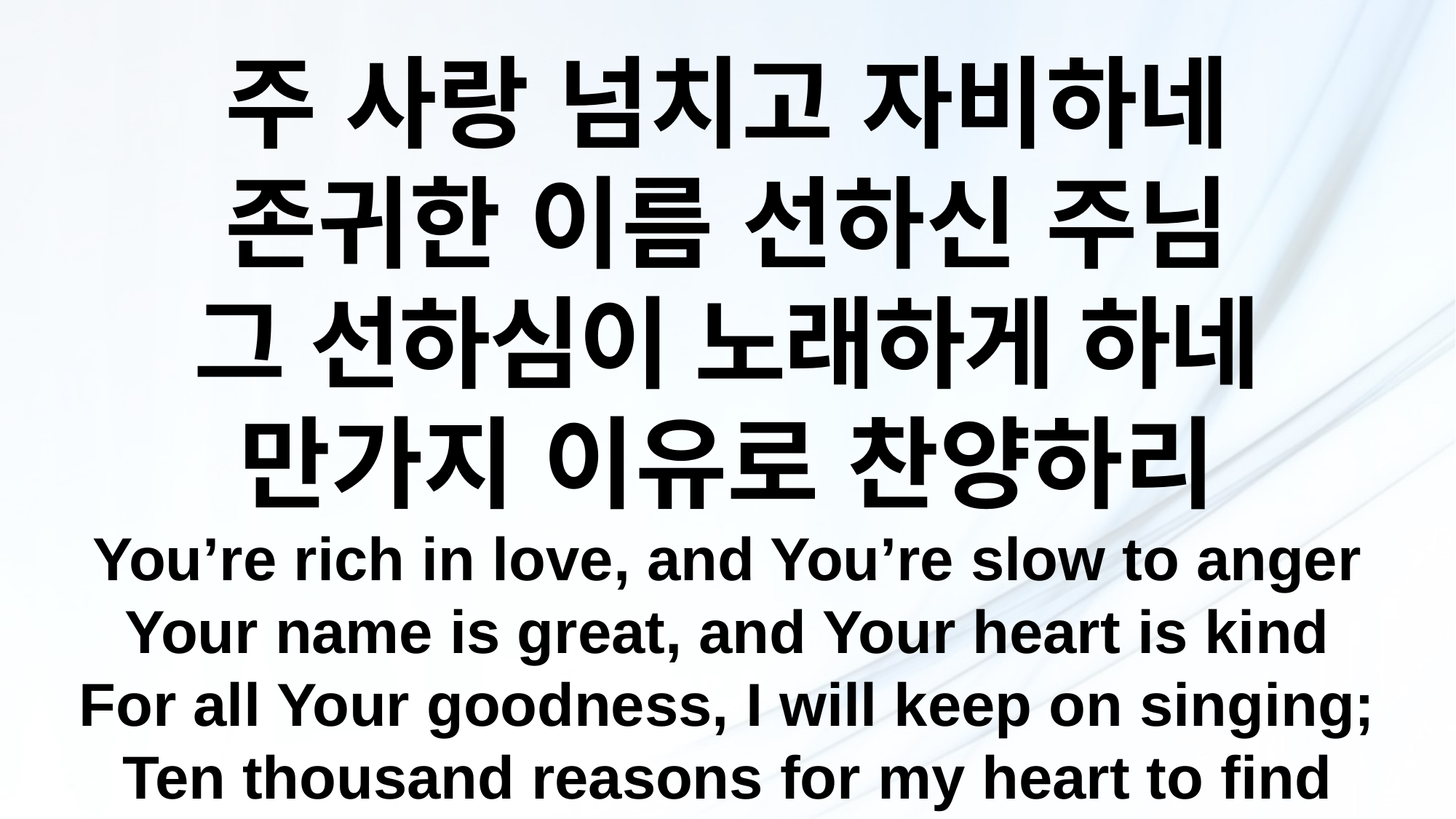

주 사랑 넘치고 자비하네
존귀한 이름 선하신 주님
그 선하심이 노래하게 하네
만가지 이유로 찬양하리
You’re rich in love, and You’re slow to anger
Your name is great, and Your heart is kind
For all Your goodness, I will keep on singing;
Ten thousand reasons for my heart to find